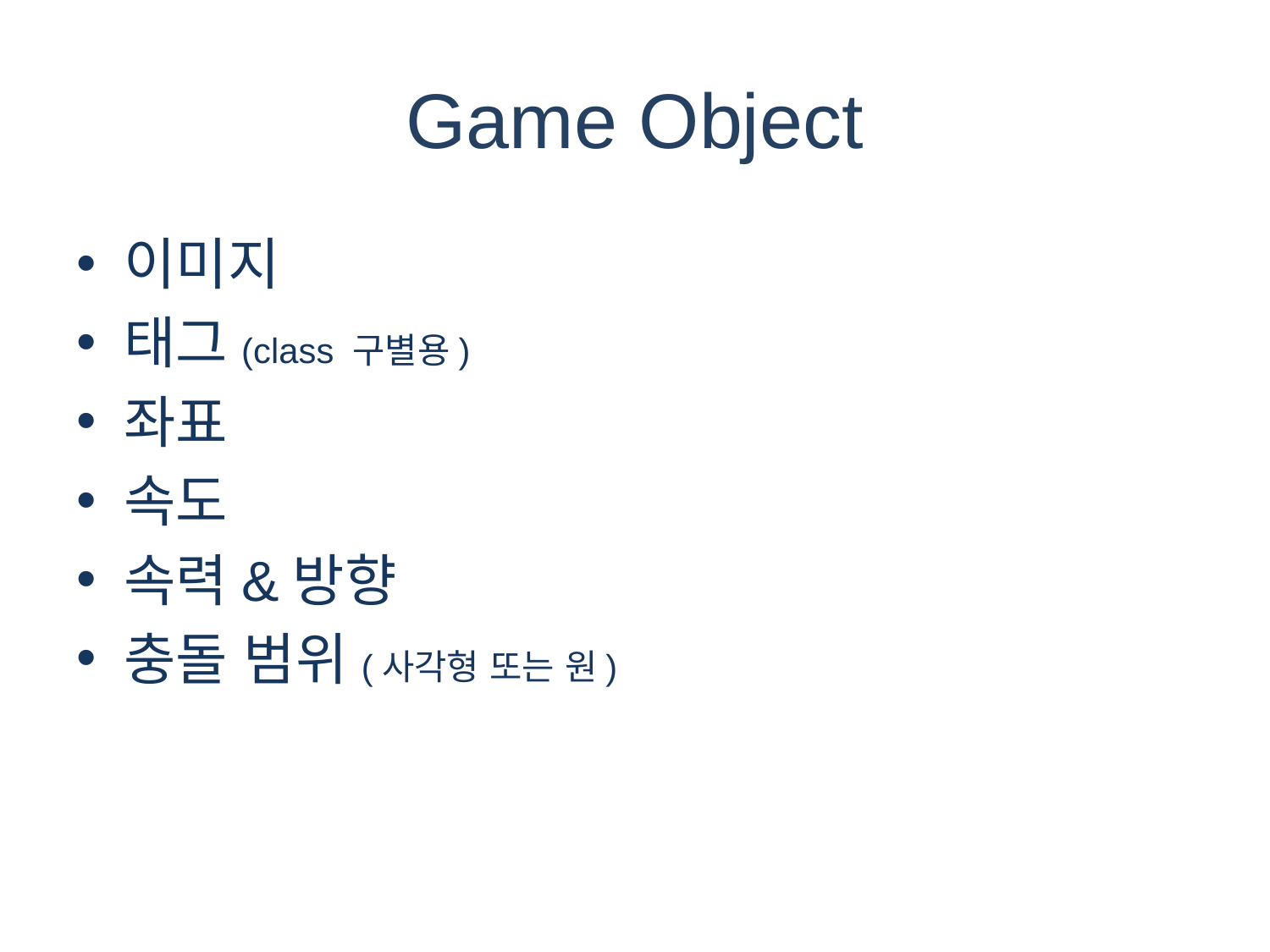

# Game Object
이미지
태그(class 구별용)
좌표
속도
속력&방향
충돌 범위(사각형 또는 원)